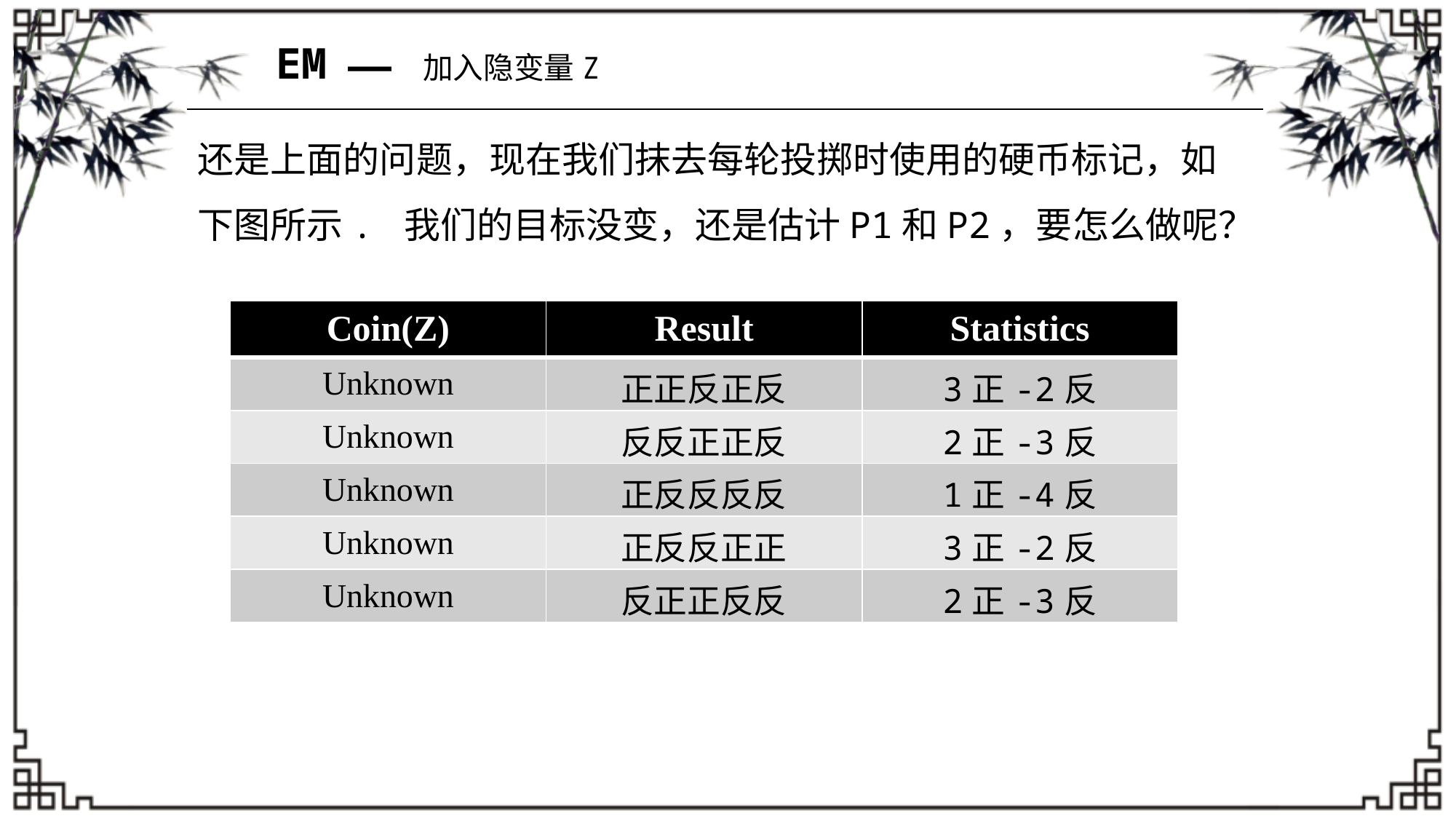

EM —— 加入隐变量Z
还是上面的问题，现在我们抹去每轮投掷时使用的硬币标记，如下图所示. 我们的目标没变，还是估计P1和P2，要怎么做呢？
| Coin(Z) | Result | Statistics |
| --- | --- | --- |
| Unknown | 正正反正反 | 3正-2反 |
| Unknown | 反反正正反 | 2正-3反 |
| Unknown | 正反反反反 | 1正-4反 |
| Unknown | 正反反正正 | 3正-2反 |
| Unknown | 反正正反反 | 2正-3反 |